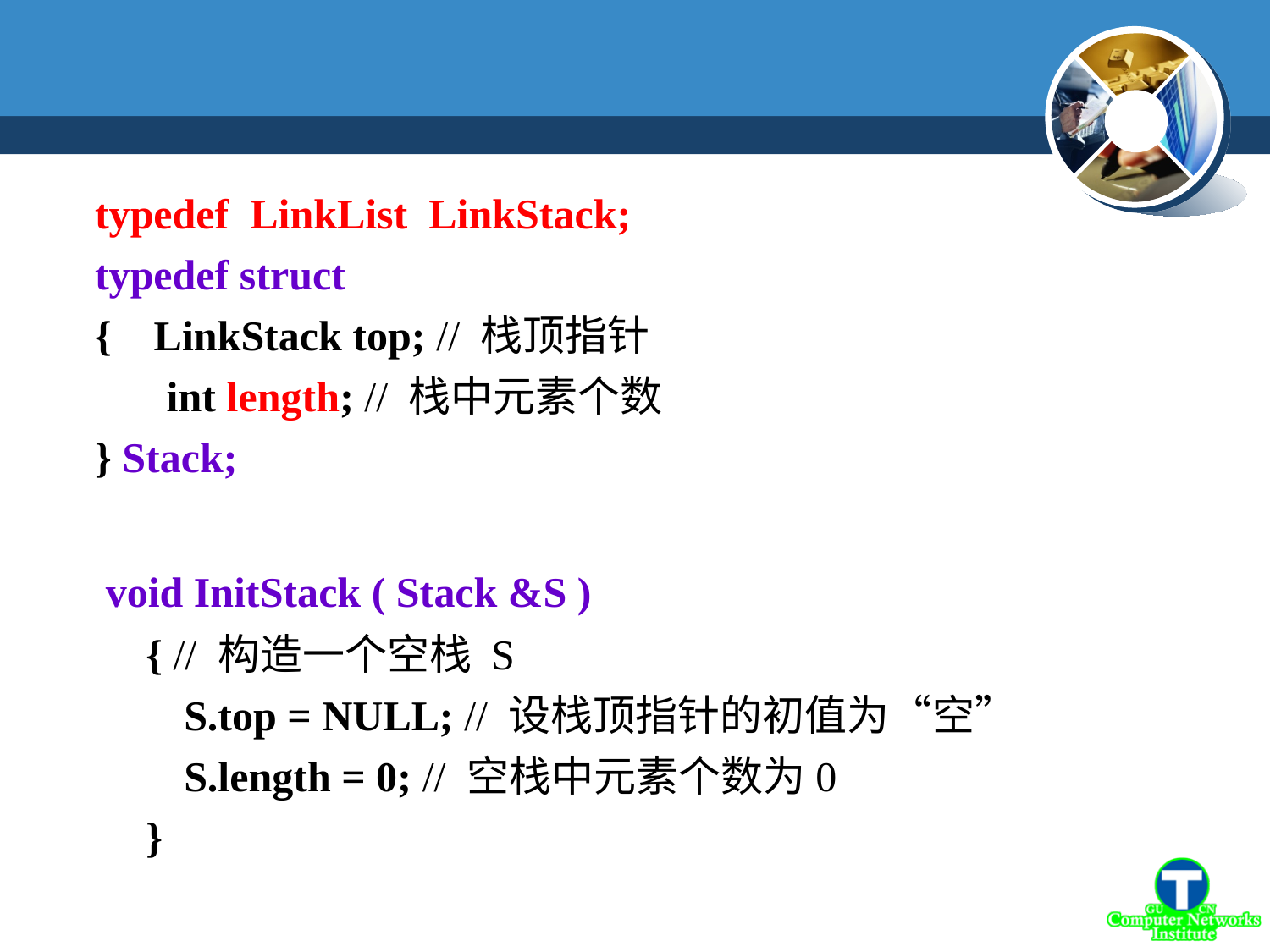

typedef  LinkList  LinkStack;
typedef struct
{    LinkStack top; // 栈顶指针
　  int length; // 栈中元素个数
} Stack;
 void InitStack ( Stack &S )
　{ // 构造一个空栈 S
　    S.top = NULL; // 设栈顶指针的初值为“空”
　    S.length = 0; // 空栈中元素个数为0
　}